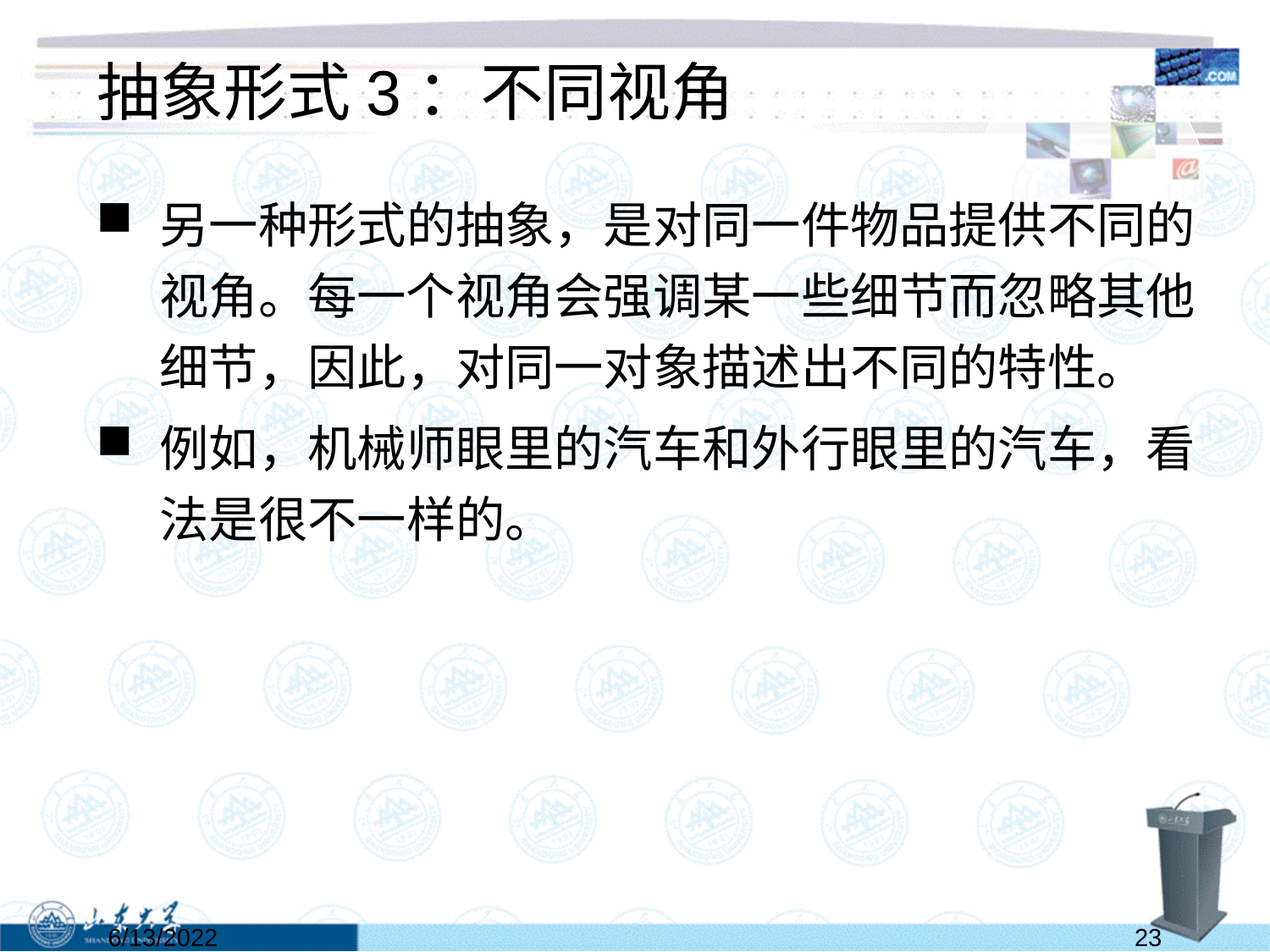

# 抽象形式3：不同视角
另一种形式的抽象，是对同一件物品提供不同的视角。每一个视角会强调某一些细节而忽略其他细节，因此，对同一对象描述出不同的特性。
例如，机械师眼里的汽车和外行眼里的汽车，看法是很不一样的。
6/13/2022
23